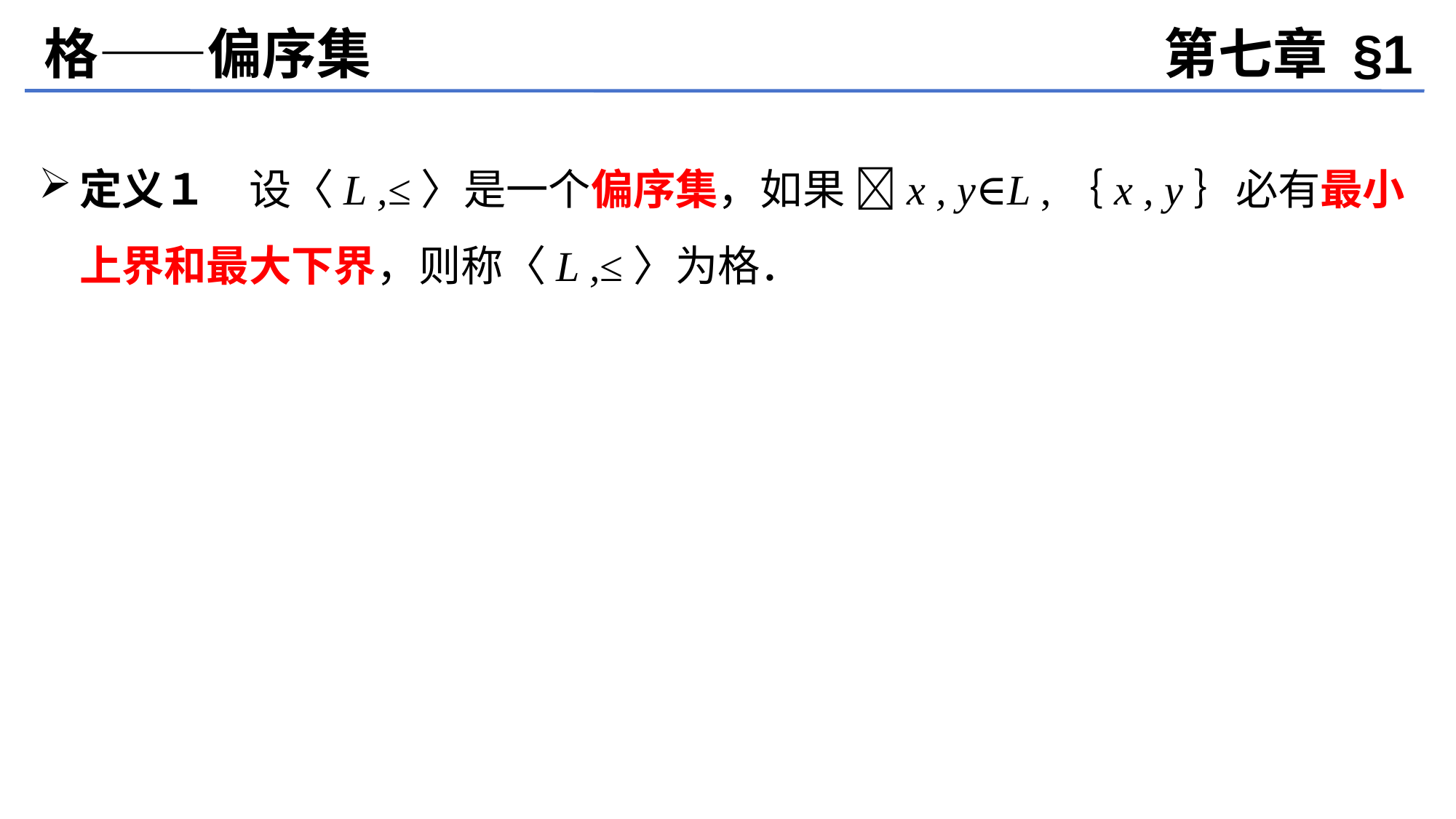

格——偏序集
第七章 §1
定义１　设〈L ,≤〉是一个偏序集，如果 ∀x , y∈L ,｛x , y｝必有最小上界和最大下界，则称〈L ,≤〉为格．